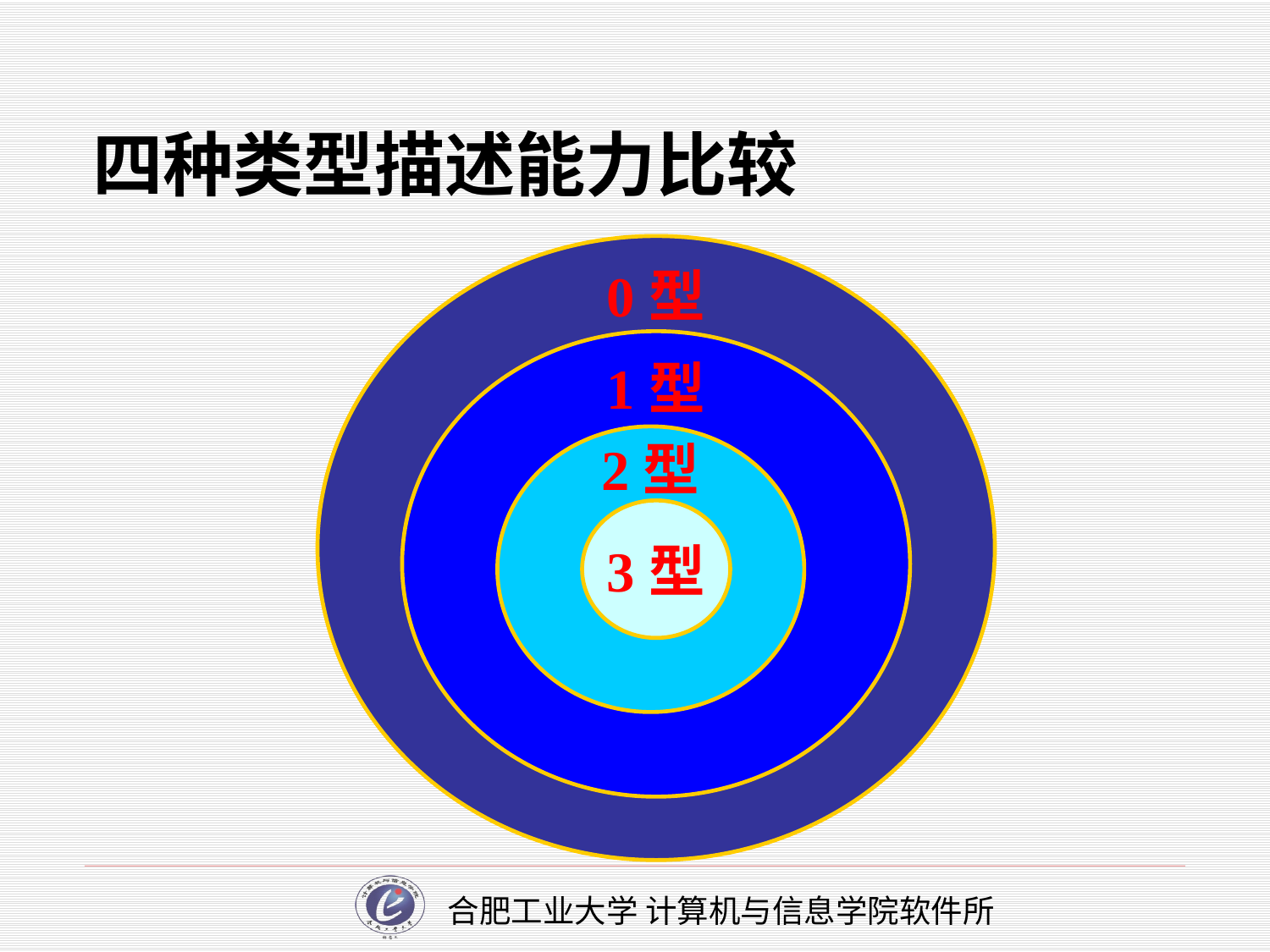

# 四种类型描述能力比较
0型

1型

2型

3型
71